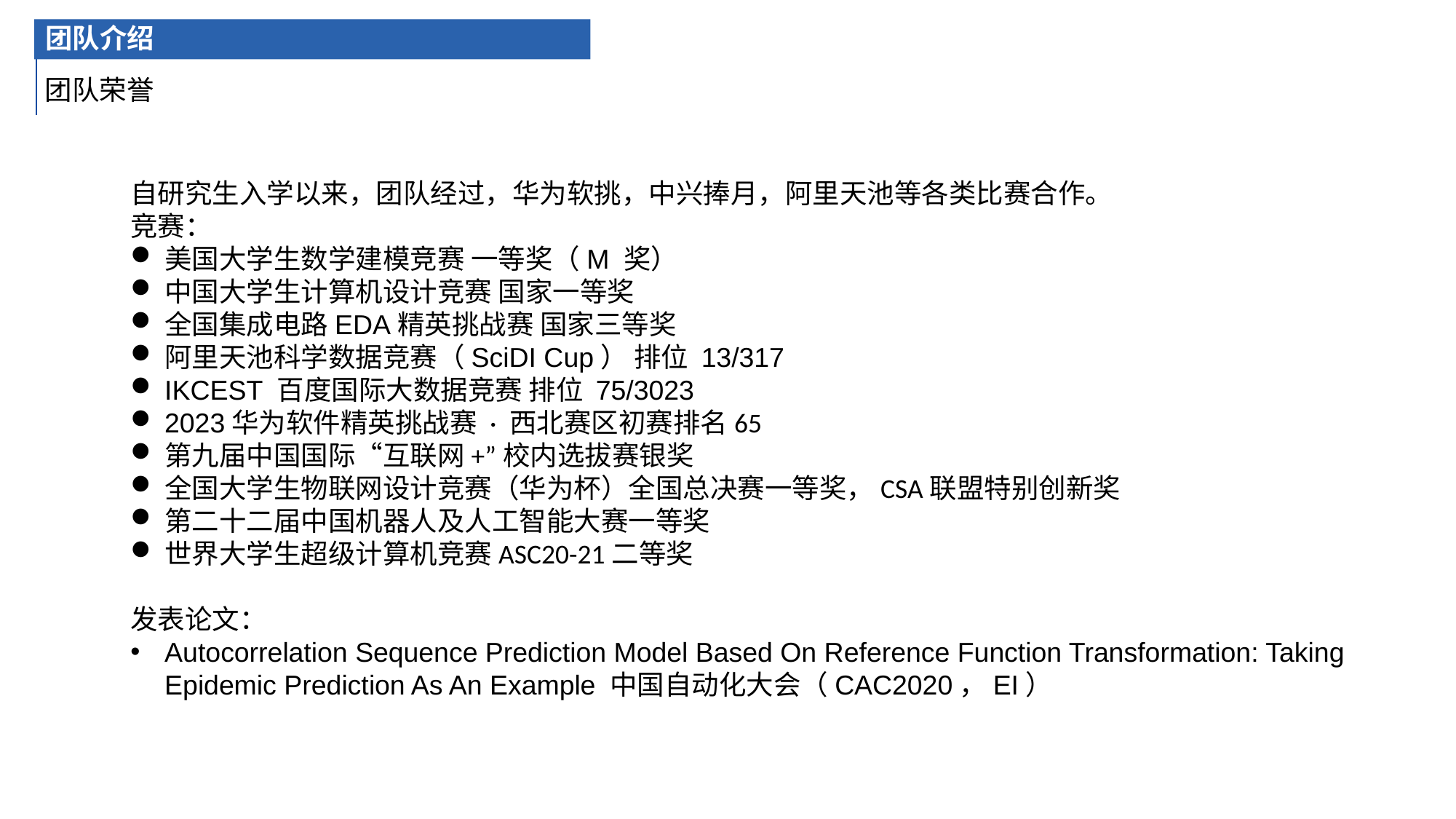

团队介绍
团队荣誉
自研究生入学以来，团队经过，华为软挑，中兴捧月，阿里天池等各类比赛合作。
竞赛：
美国大学生数学建模竞赛 一等奖（M 奖）
中国大学生计算机设计竞赛 国家一等奖
全国集成电路EDA精英挑战赛 国家三等奖
阿里天池科学数据竞赛（SciDI Cup） 排位 13/317
IKCEST 百度国际大数据竞赛 排位 75/3023
2023华为软件精英挑战赛 · 西北赛区初赛排名65
第九届中国国际“互联网+”校内选拔赛银奖
全国大学生物联网设计竞赛（华为杯）全国总决赛一等奖，CSA联盟特别创新奖
第二十二届中国机器人及人工智能大赛一等奖
世界大学生超级计算机竞赛ASC20-21二等奖

发表论文：
Autocorrelation Sequence Prediction Model Based On Reference Function Transformation: Taking Epidemic Prediction As An Example 中国自动化大会（CAC2020，EI）